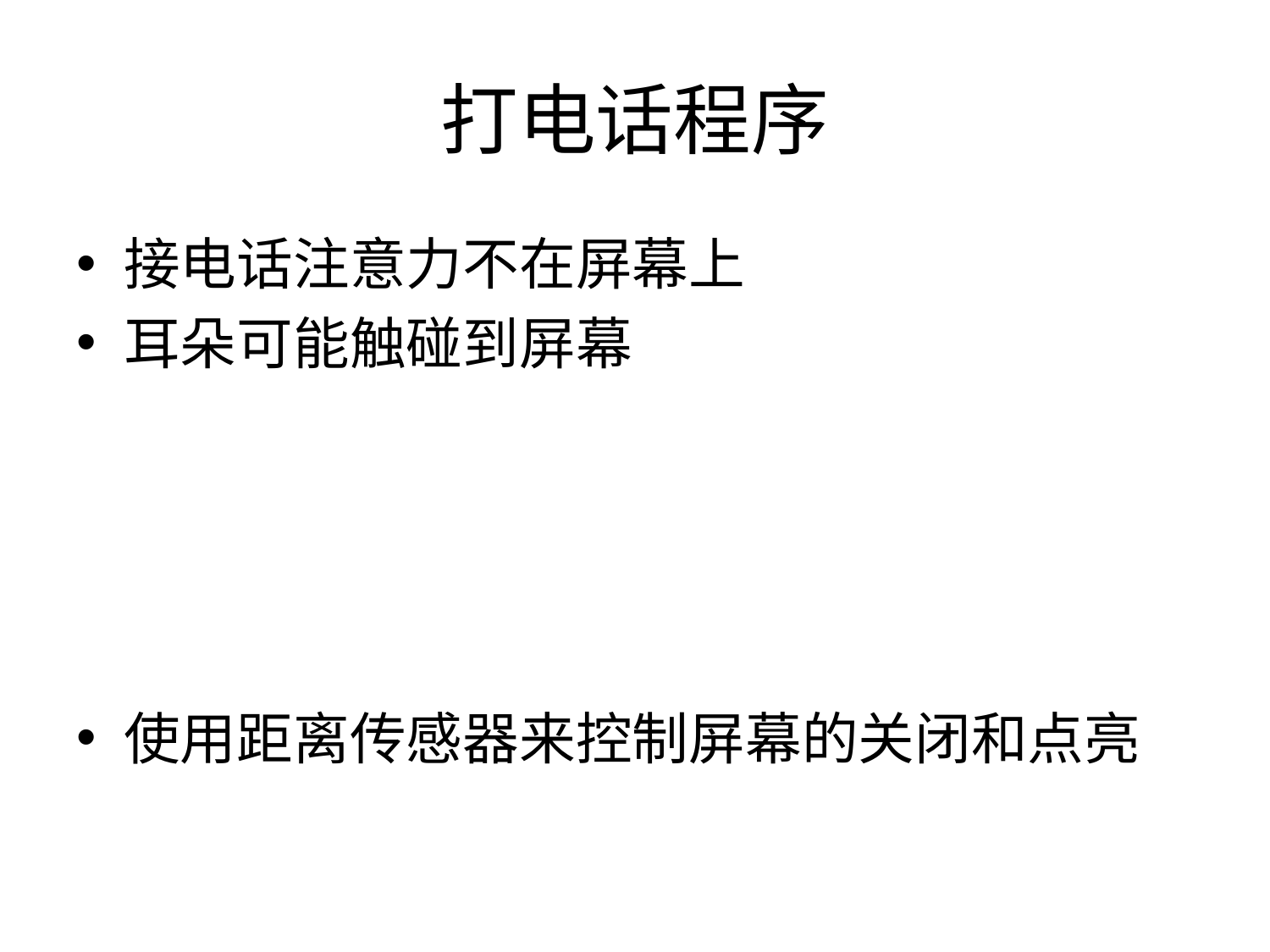

# 打电话程序
接电话注意力不在屏幕上
耳朵可能触碰到屏幕

使用距离传感器来控制屏幕的关闭和点亮